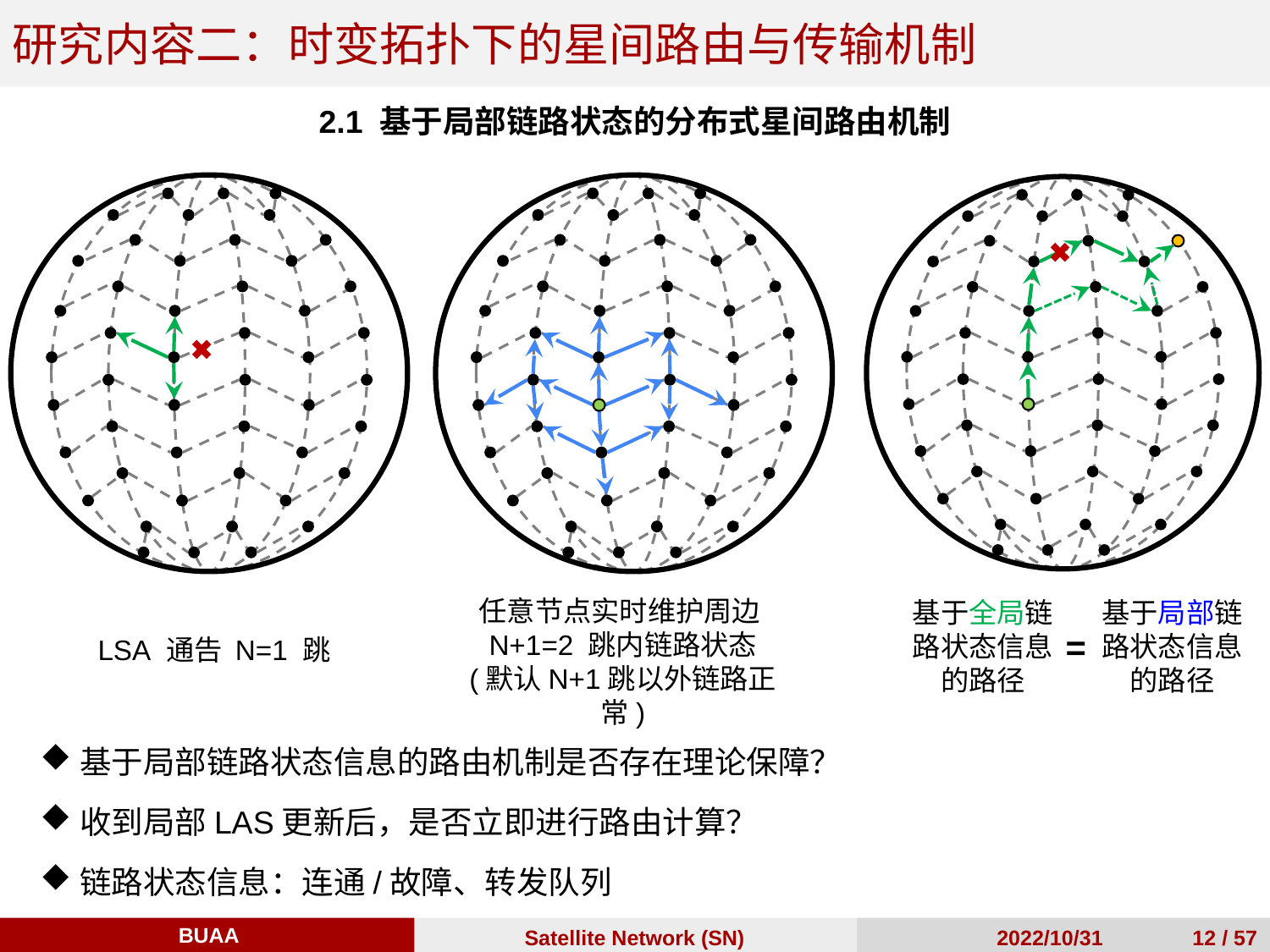

研究内容二：时变拓扑下的星间路由与传输机制
2.1 基于局部链路状态的分布式星间路由机制

任意节点实时维护周边N+1=2 跳内链路状态
(默认N+1跳以外链路正常)
基于全局链路状态信息的路径
基于局部链路状态信息的路径
=
LSA 通告 N=1 跳
基于局部链路状态信息的路由机制是否存在理论保障？
收到局部LAS更新后，是否立即进行路由计算？
链路状态信息：连通/故障、转发队列